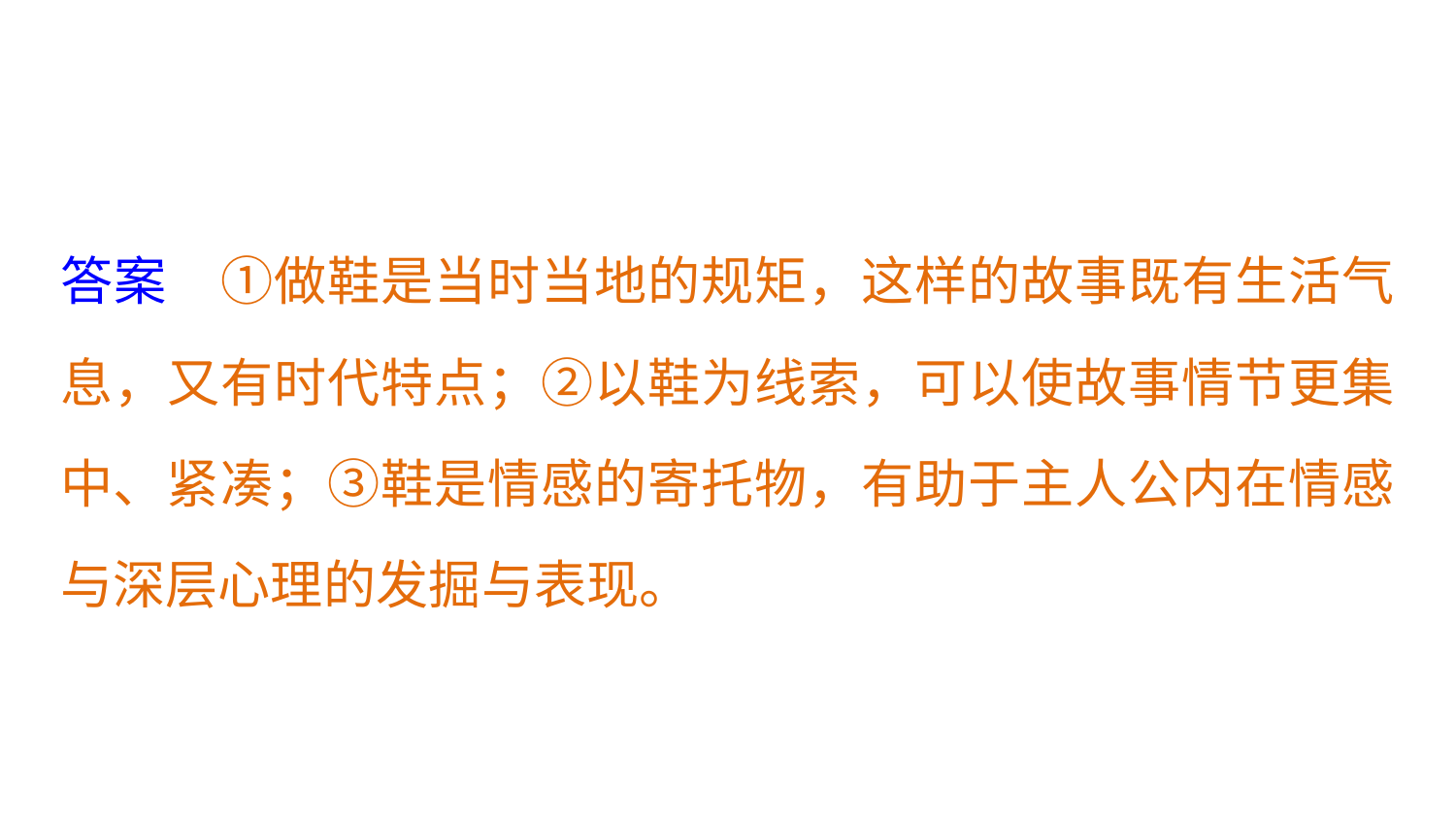

答案　①做鞋是当时当地的规矩，这样的故事既有生活气息，又有时代特点；②以鞋为线索，可以使故事情节更集中、紧凑；③鞋是情感的寄托物，有助于主人公内在情感与深层心理的发掘与表现。